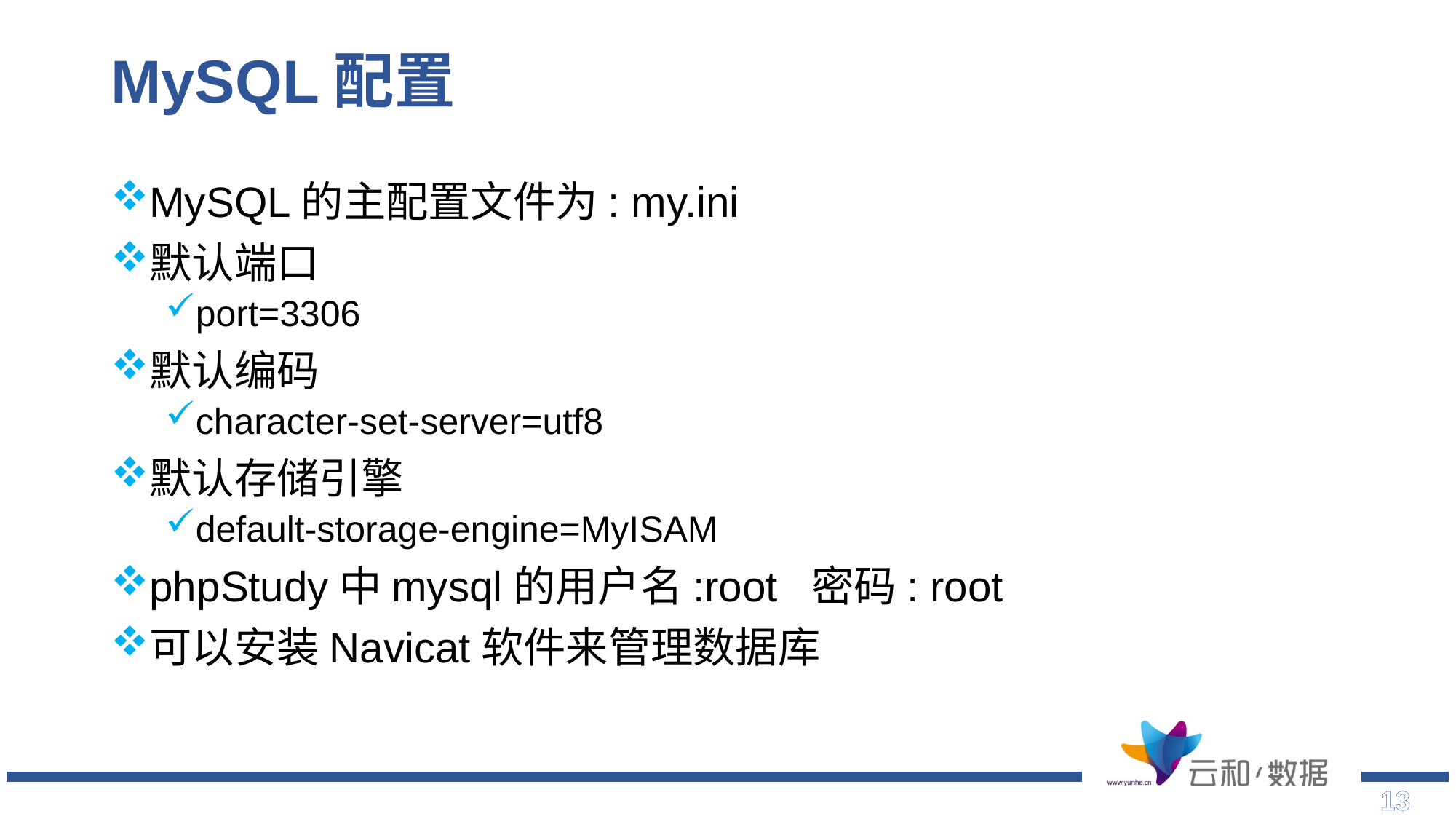

# MySQL配置
MySQL的主配置文件为: my.ini
默认端口
port=3306
默认编码
character-set-server=utf8
默认存储引擎
default-storage-engine=MyISAM
phpStudy中mysql的用户名:root  密码: root
可以安装Navicat软件来管理数据库